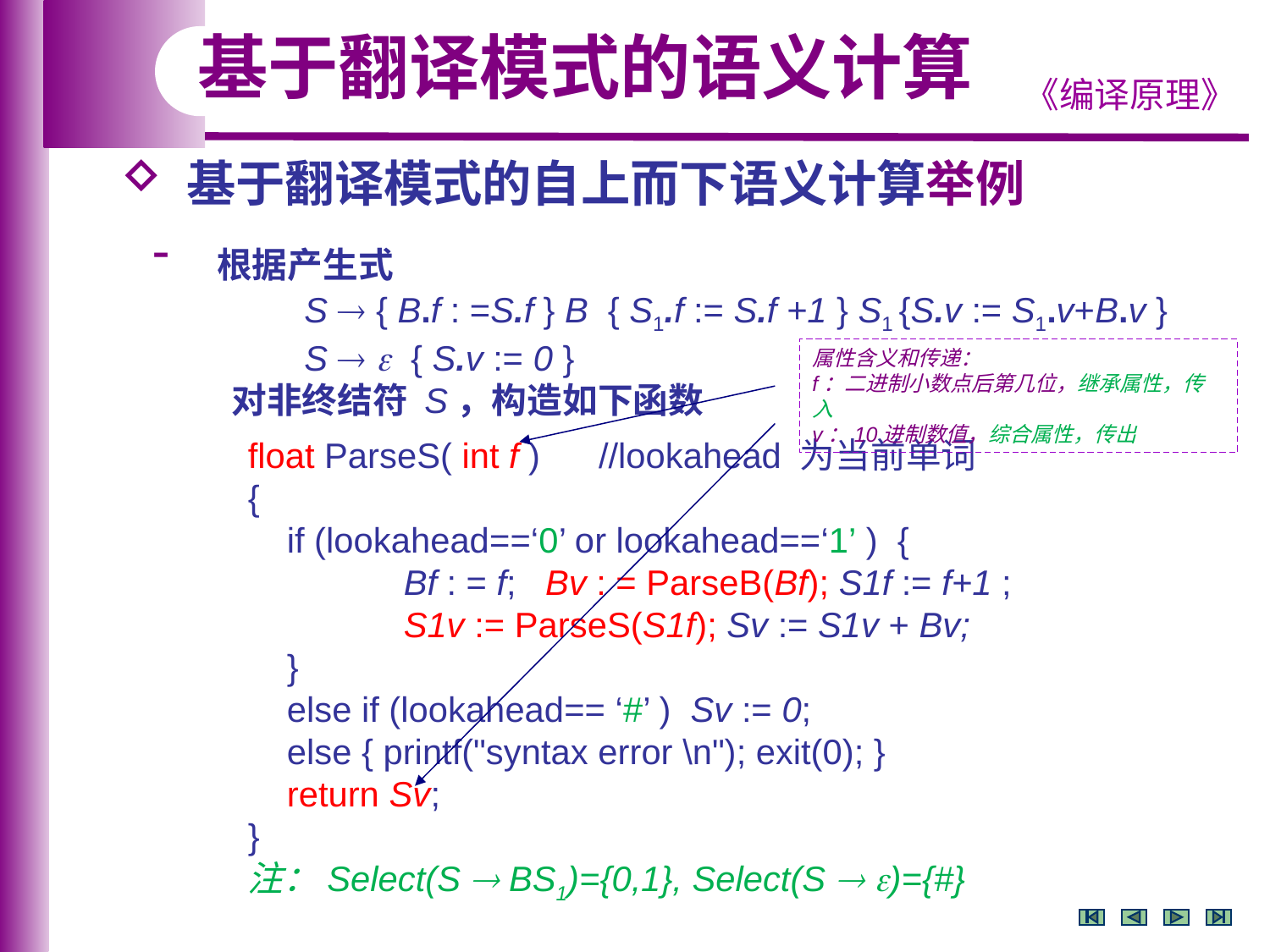

基于翻译模式的语义计算
 基于翻译模式的自上而下语义计算举例

  根据产生式
                   S → { B.f : =S.f } B  { S1.f := S.f +1 } S1 {S.v := S1.v+B.v }
                   S → ε  { S.v := 0 }
     对非终结符 S，构造如下函数
属性含义和传递：
f：二进制小数点后第几位，继承属性，传入
v：10进制数值，综合属性，传出
float ParseS( int f )      //lookahead 为当前单词
{
    if (lookahead==‘0’ or lookahead==‘1’ )  {
                Bf : = f;   Bv : = ParseB(Bf); S1f := f+1 ;
                S1v := ParseS(S1f); Sv := S1v + Bv;
    }
    else if (lookahead== ‘#’ )  Sv := 0;
    else { printf("syntax error \n"); exit(0); }
    return Sv;
}
注：Select(S → BS1)={0,1}, Select(S → ε)={#}